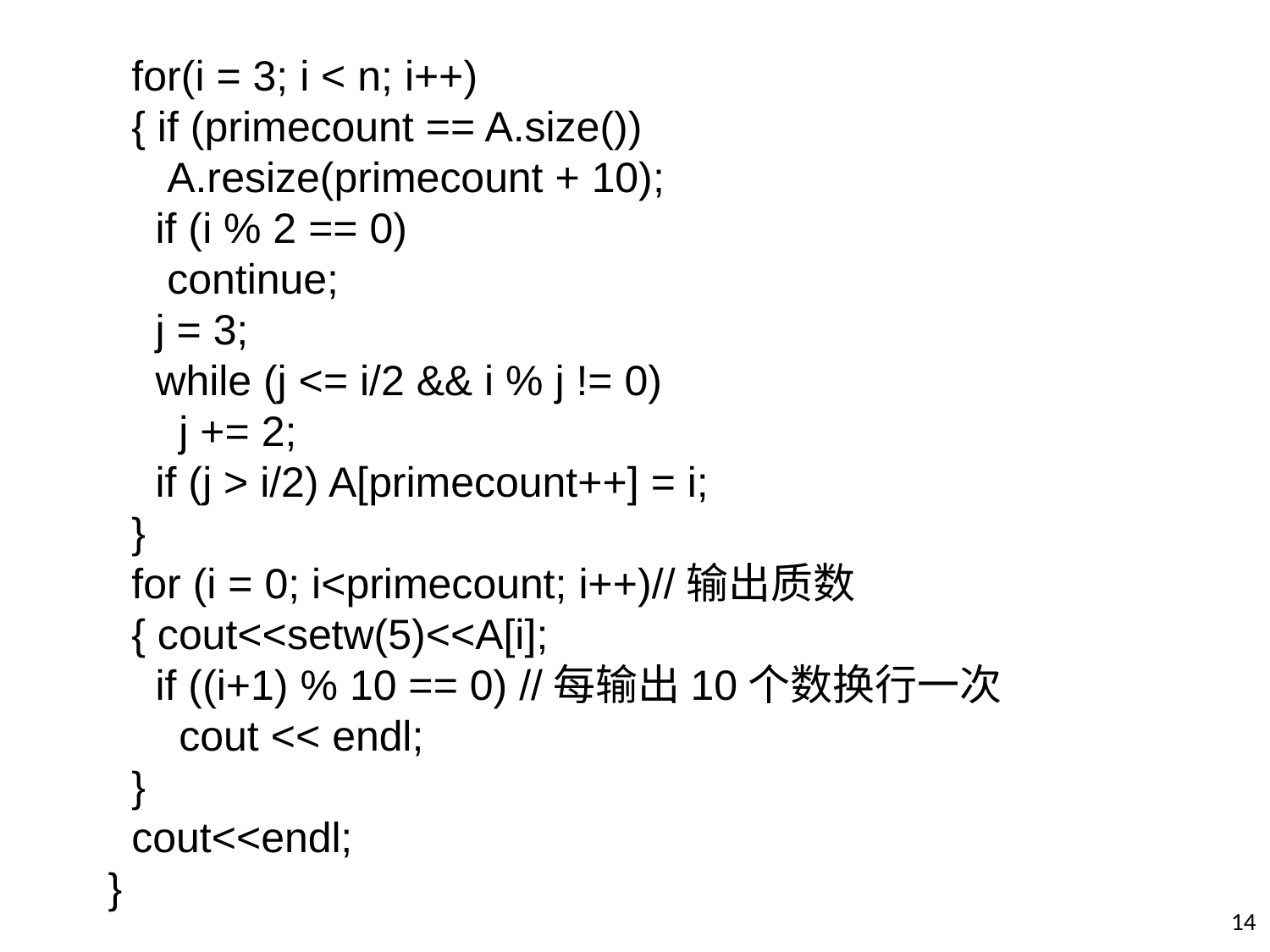

for(i = 3; i < n; i++)
  { if (primecount == A.size())
     A.resize(primecount + 10);
    if (i % 2 == 0)
     continue;
    j = 3;
    while (j <= i/2 && i % j != 0)
      j += 2;
    if (j > i/2) A[primecount++] = i;
  }
  for (i = 0; i<primecount; i++)//输出质数
  { cout<<setw(5)<<A[i];
    if ((i+1) % 10 == 0) //每输出10个数换行一次
      cout << endl;
  }
  cout<<endl;
}
14